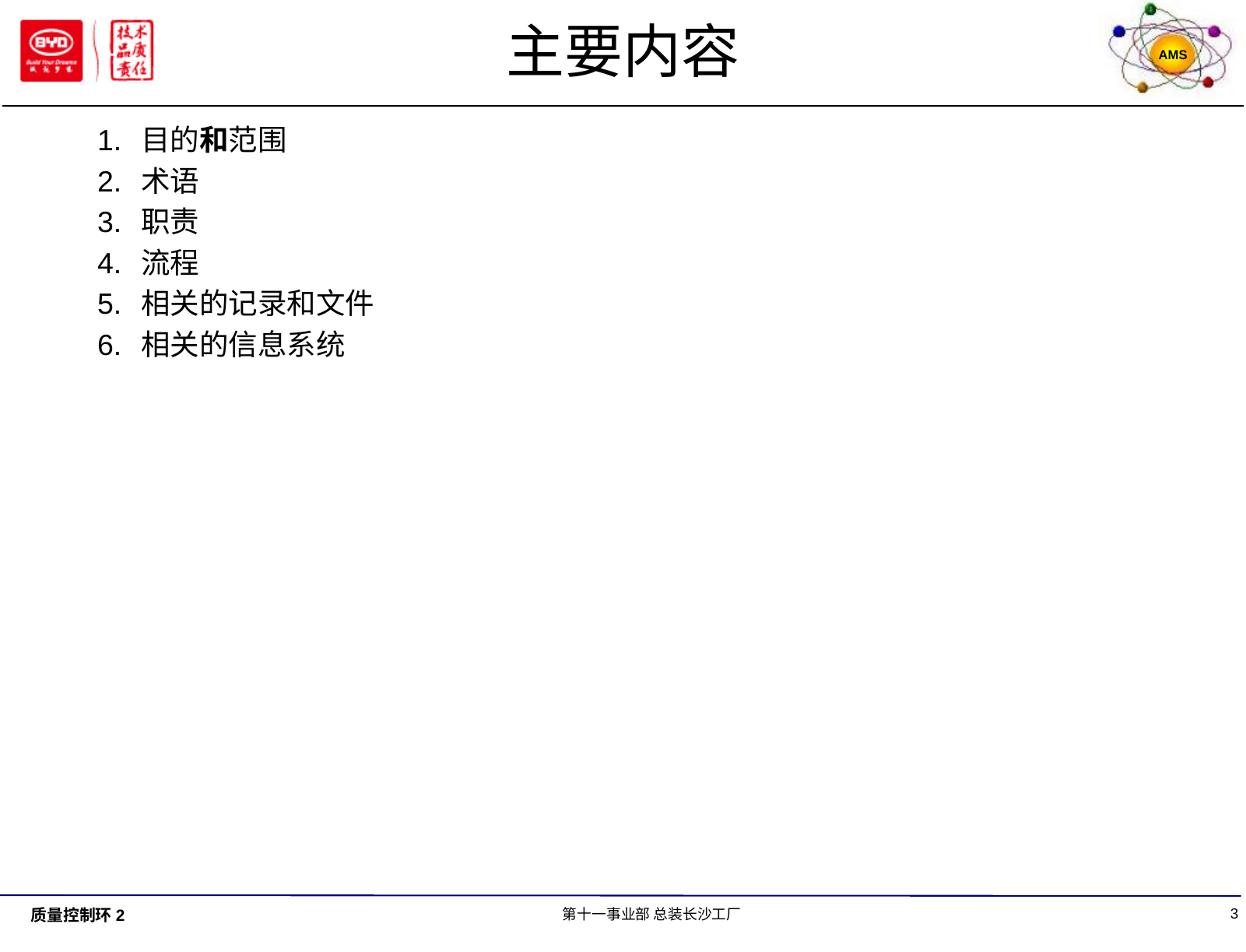

# 主要内容
目的和范围
术语
职责
流程
相关的记录和文件
相关的信息系统